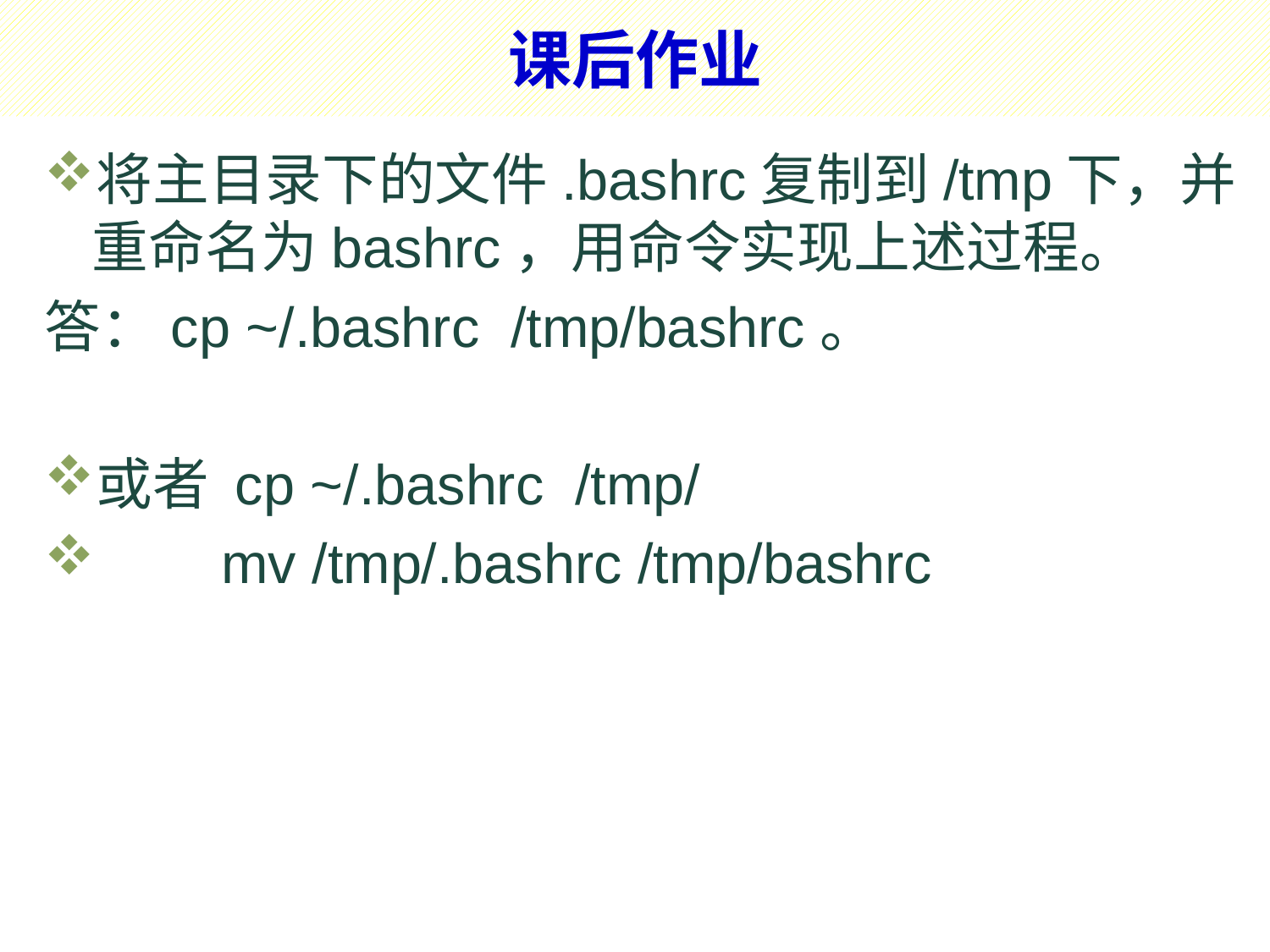

# 课后作业
将主目录下的文件.bashrc复制到/tmp下，并重命名为bashrc，用命令实现上述过程。
答：cp ~/.bashrc  /tmp/bashrc。

或者 cp ~/.bashrc  /tmp/
        mv /tmp/.bashrc /tmp/bashrc